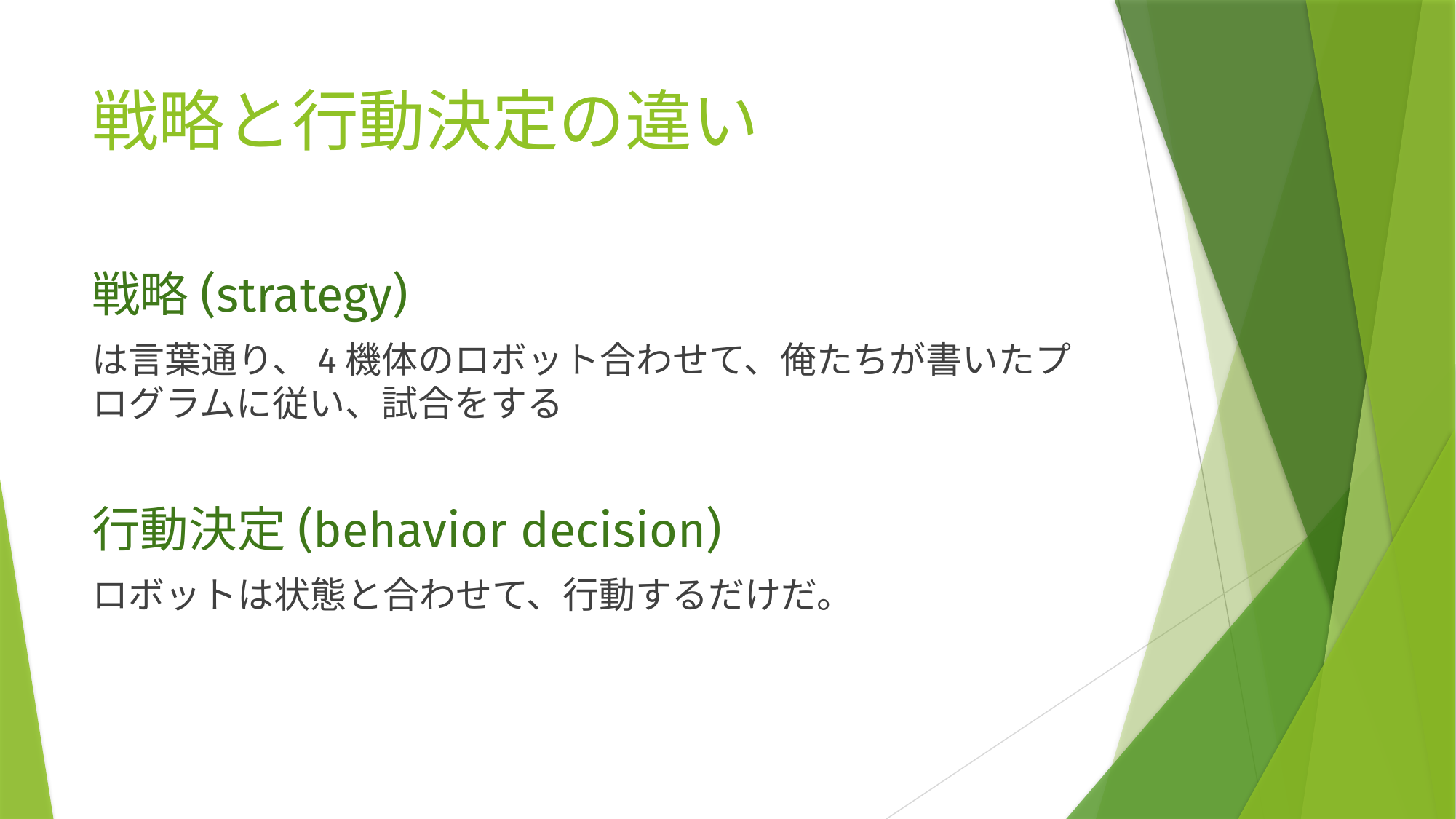

# 戦略と行動決定の違い
戦略(strategy)
は言葉通り、4機体のロボット合わせて、俺たちが書いたプログラムに従い、試合をする

行動決定(behavior decision)
ロボットは状態と合わせて、行動するだけだ。